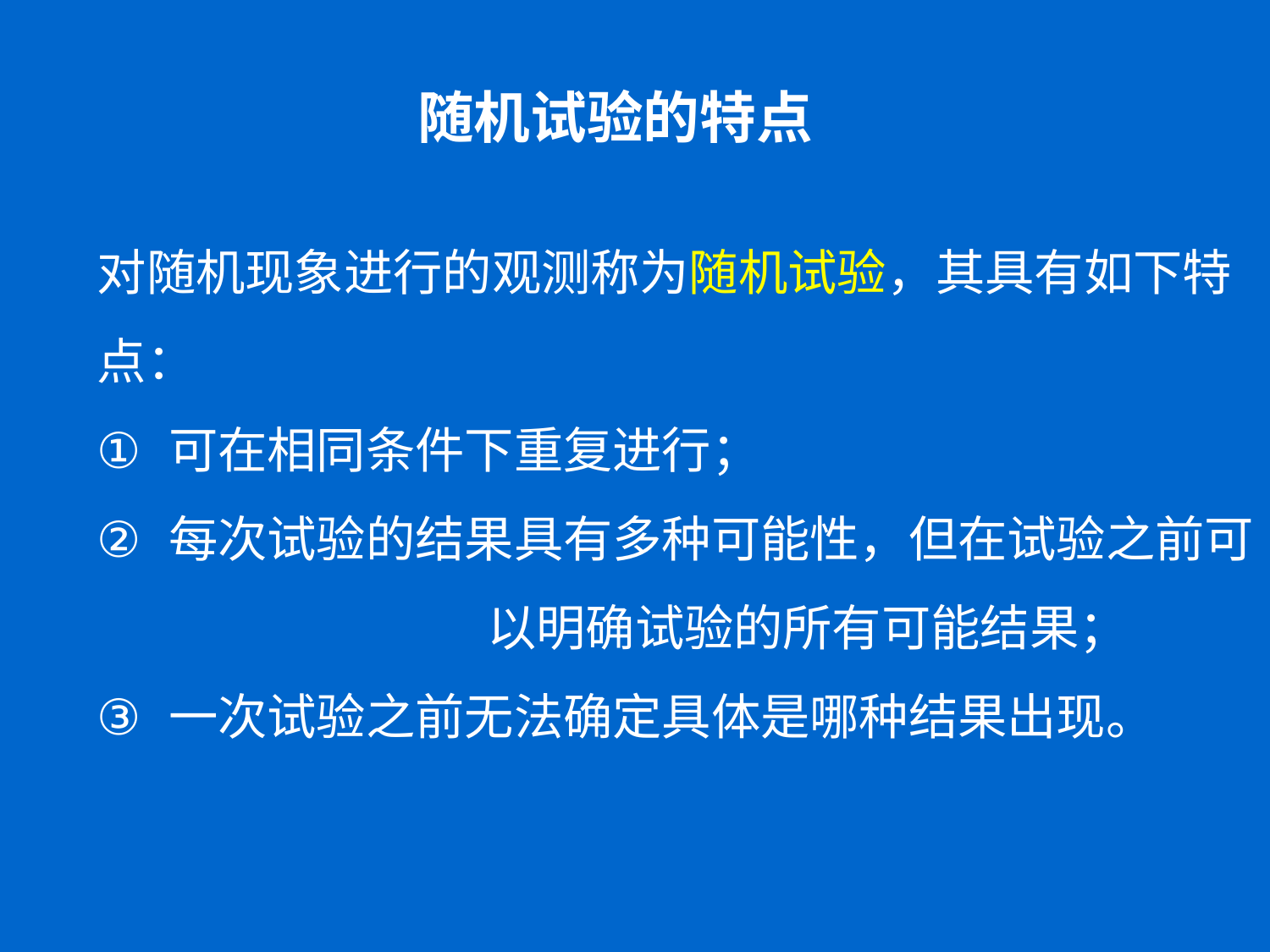

# 随机试验的特点
对随机现象进行的观测称为随机试验，其具有如下特点：
可在相同条件下重复进行；
每次试验的结果具有多种可能性，但在试验之前可                               以明确试验的所有可能结果；
一次试验之前无法确定具体是哪种结果出现。